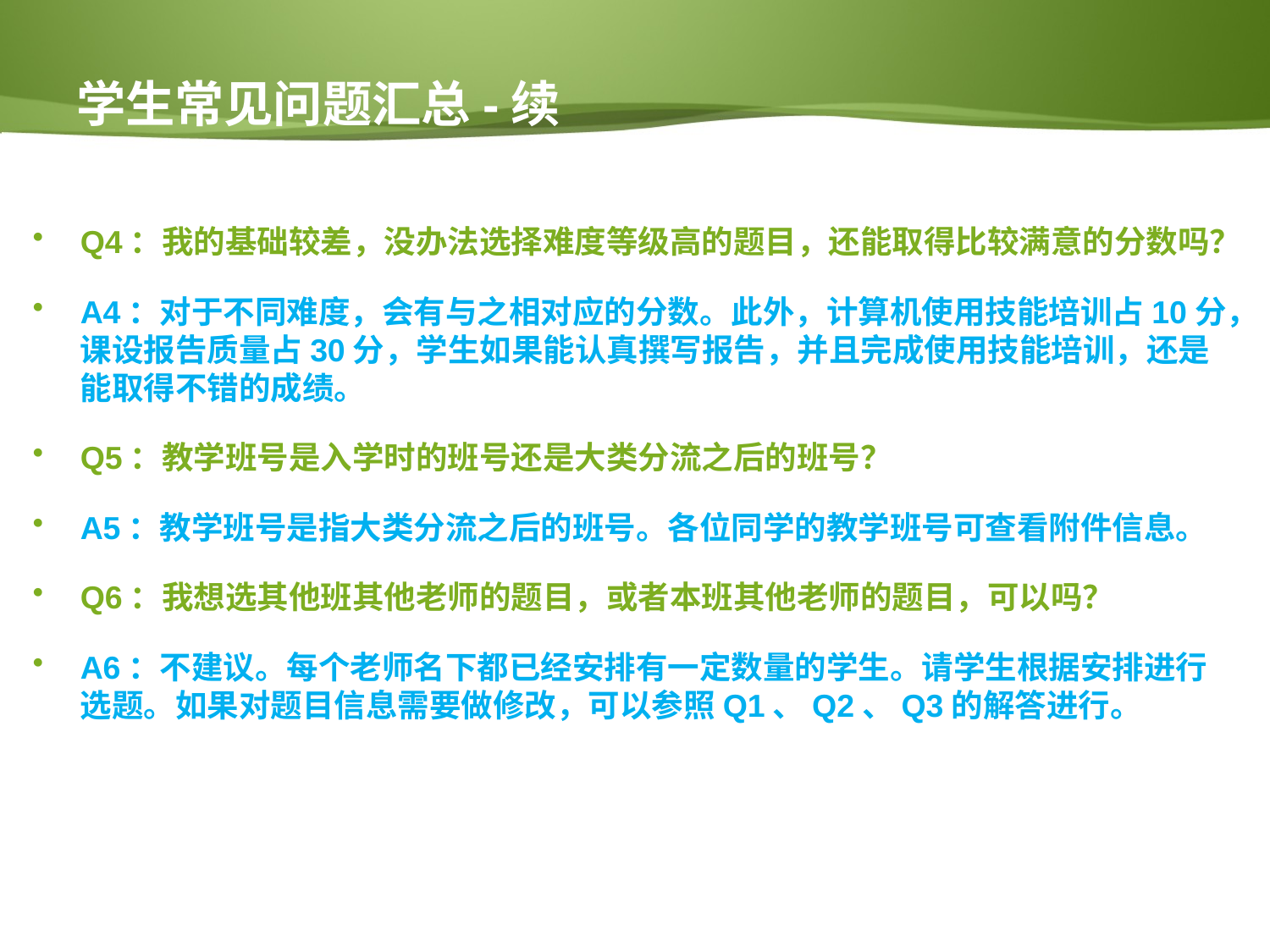

学生常见问题汇总-续

Q4：我的基础较差，没办法选择难度等级高的题目，还能取得比较满意的分数吗？
A4：对于不同难度，会有与之相对应的分数。此外，计算机使用技能培训占10分，课设报告质量占30分，学生如果能认真撰写报告，并且完成使用技能培训，还是能取得不错的成绩。
Q5：教学班号是入学时的班号还是大类分流之后的班号？
A5：教学班号是指大类分流之后的班号。各位同学的教学班号可查看附件信息。
Q6：我想选其他班其他老师的题目，或者本班其他老师的题目，可以吗？
A6：不建议。每个老师名下都已经安排有一定数量的学生。请学生根据安排进行选题。如果对题目信息需要做修改，可以参照Q1、Q2、Q3的解答进行。